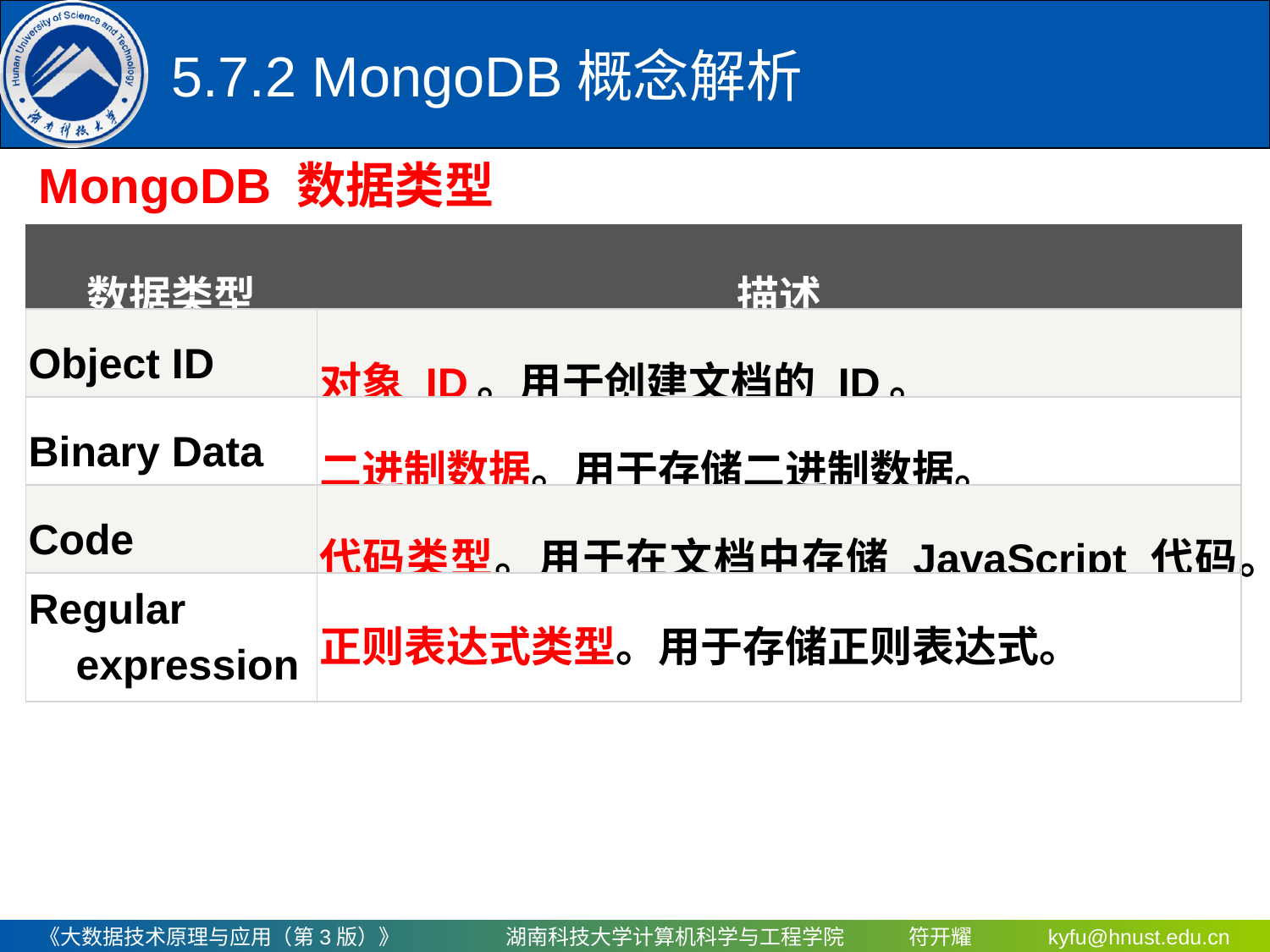

5.7.2 MongoDB概念解析
MongoDB 数据类型
| 数据类型 | 描述 |
| --- | --- |
| Object ID | 对象 ID。用于创建文档的 ID。 |
| Binary Data | 二进制数据。用于存储二进制数据。 |
| Code | 代码类型。用于在文档中存储 JavaScript 代码。 |
| Regular expression | 正则表达式类型。用于存储正则表达式。 |